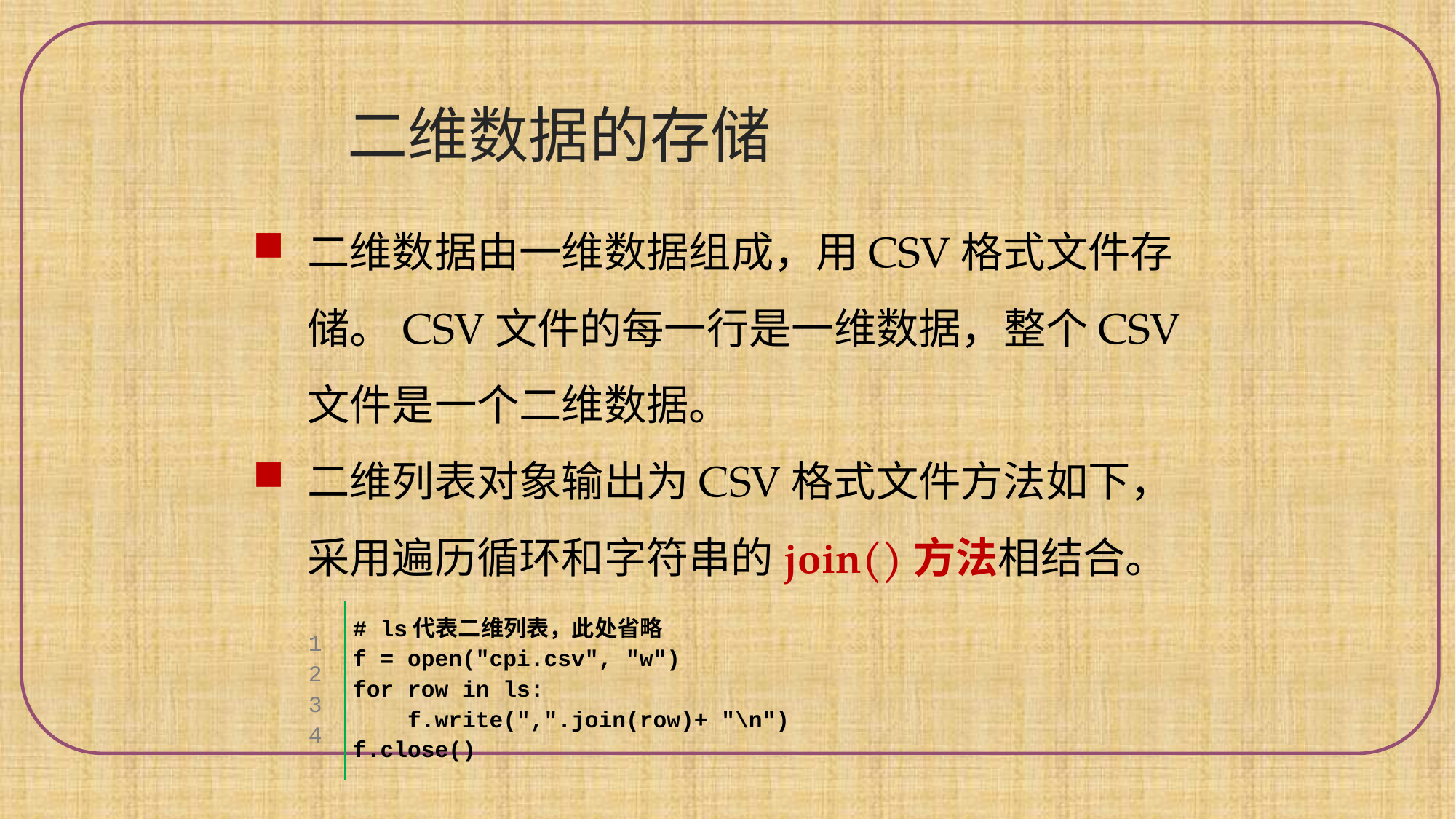

二维数据的存储
二维数据由一维数据组成，用CSV格式文件存储。CSV文件的每一行是一维数据，整个CSV文件是一个二维数据。
二维列表对象输出为CSV格式文件方法如下，采用遍历循环和字符串的join()方法相结合。
|  |  |
| --- | --- |
| 1 2 3 4 | # ls代表二维列表，此处省略 f = open("cpi.csv", "w") for row in ls: f.write(",".join(row)+ "\n") f.close() |
|  |  |